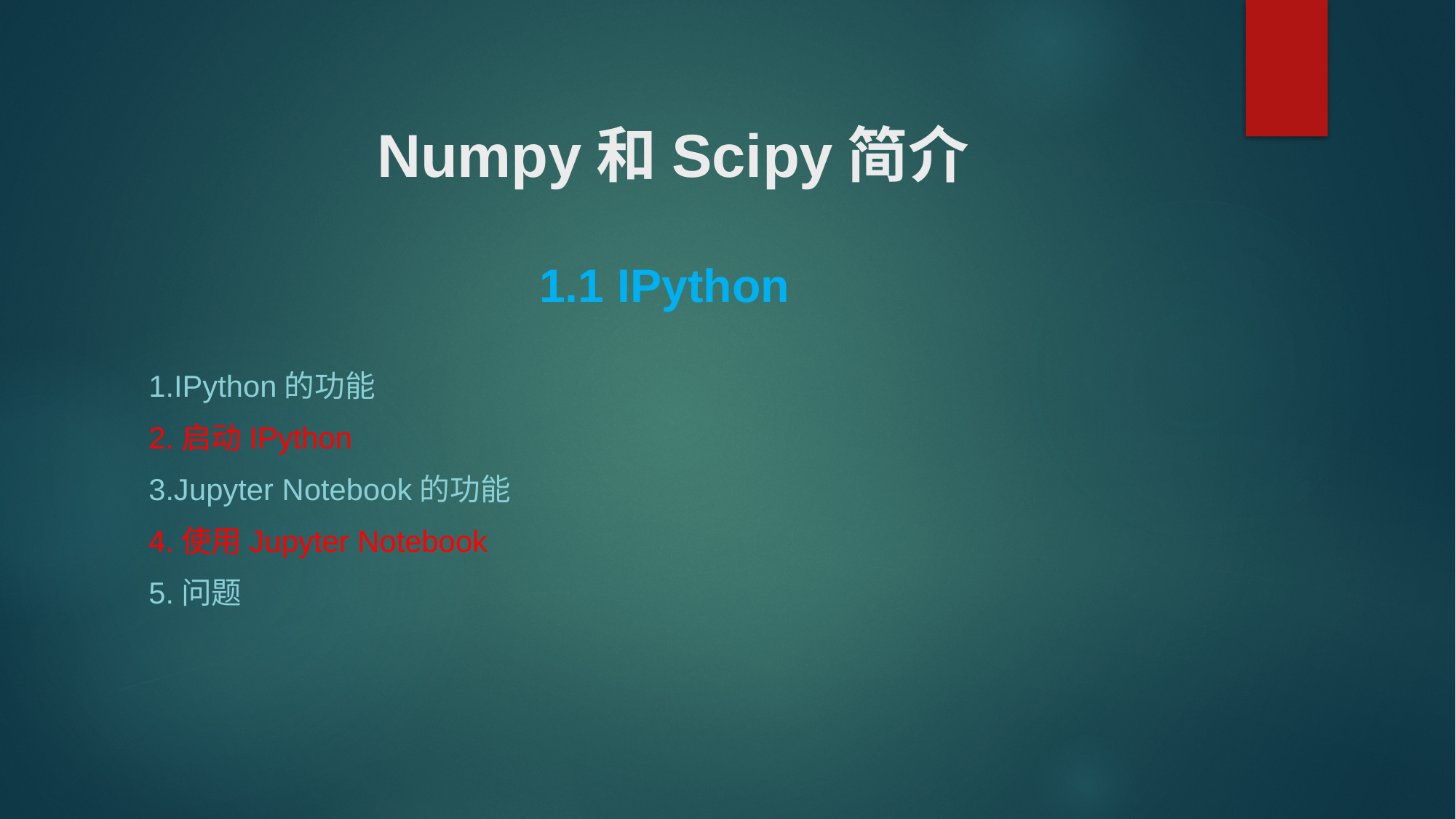

# Numpy和Scipy简介 1.1 IPython
1.IPython的功能
2.启动IPython
3.Jupyter Notebook的功能
4.使用Jupyter Notebook
5.问题